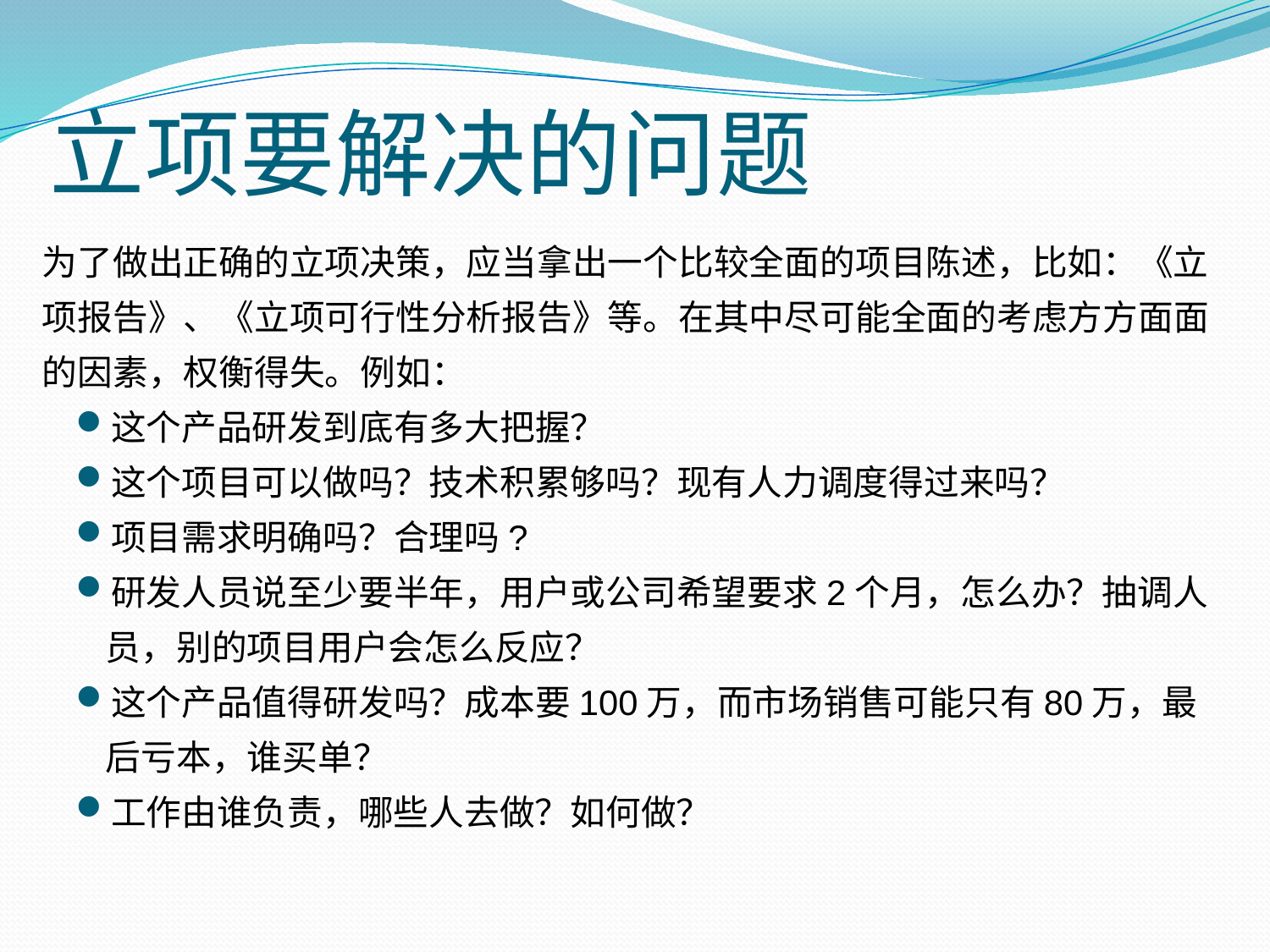

# 立项要解决的问题
为了做出正确的立项决策，应当拿出一个比较全面的项目陈述，比如：《立项报告》、《立项可行性分析报告》等。在其中尽可能全面的考虑方方面面的因素，权衡得失。例如：
这个产品研发到底有多大把握？
这个项目可以做吗？技术积累够吗？现有人力调度得过来吗？
项目需求明确吗？合理吗?
研发人员说至少要半年，用户或公司希望要求2个月，怎么办？抽调人员，别的项目用户会怎么反应？
这个产品值得研发吗？成本要100万，而市场销售可能只有80万，最后亏本，谁买单？
工作由谁负责，哪些人去做？如何做？